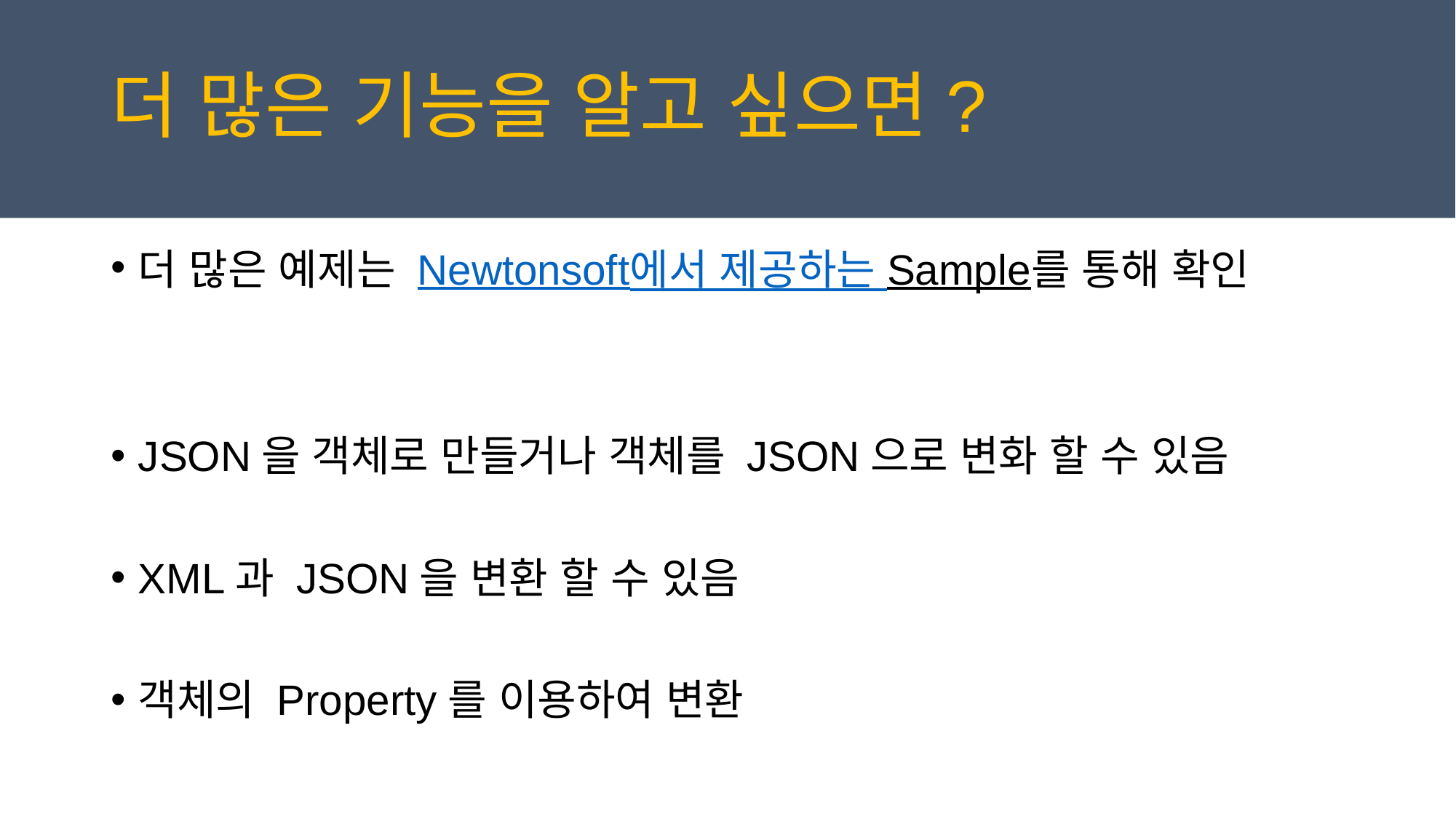

더 많은 기능을 알고 싶으면?
더 많은 예제는 Newtonsoft에서 제공하는 Sample를 통해 확인

JSON을 객체로 만들거나 객체를 JSON으로 변화 할 수 있음

XML과 JSON을 변환 할 수 있음

객체의 Property를 이용하여 변환